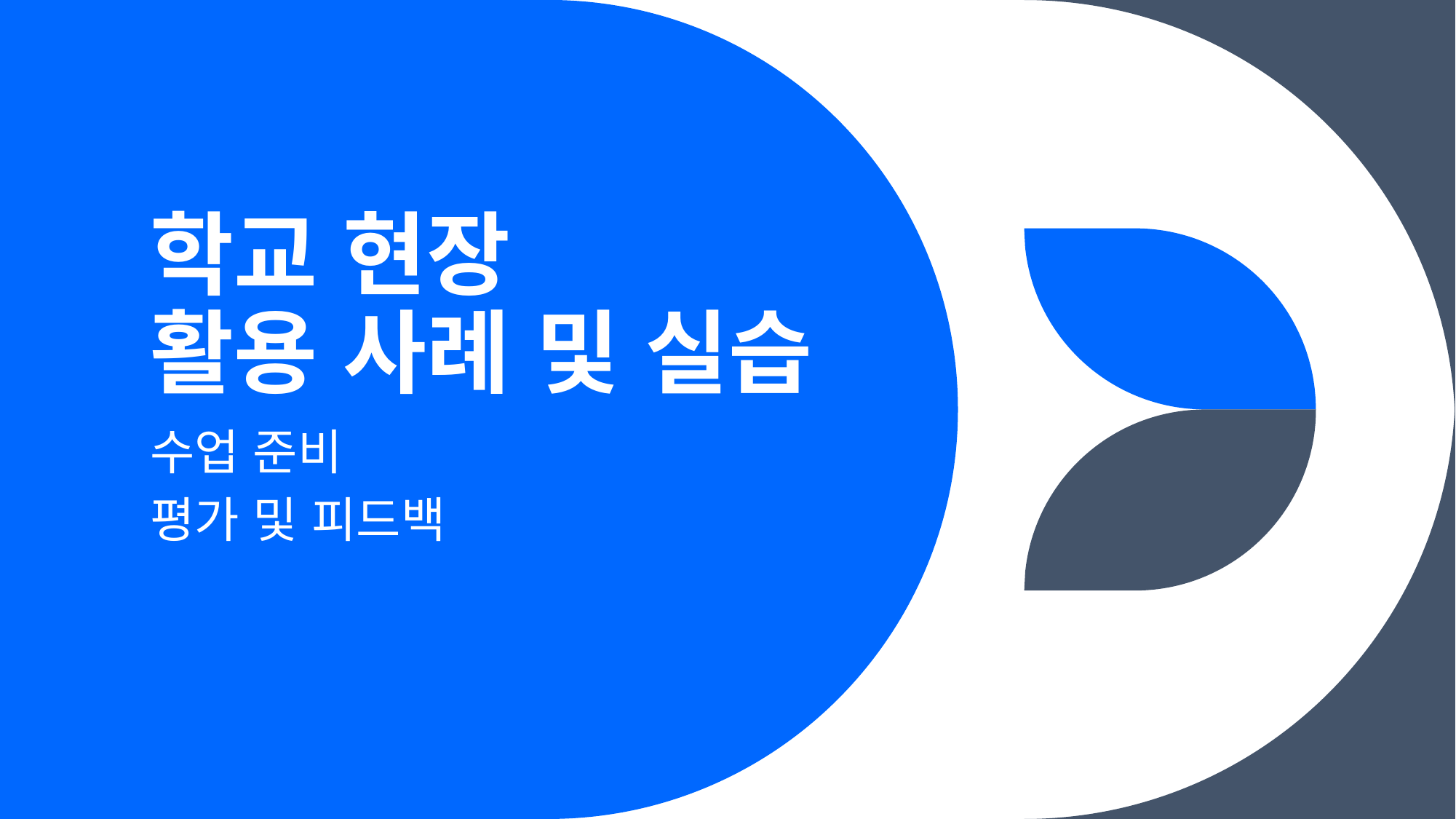

# 학교 현장 활용 사례 및 실습
수업 준비
평가 및 피드백